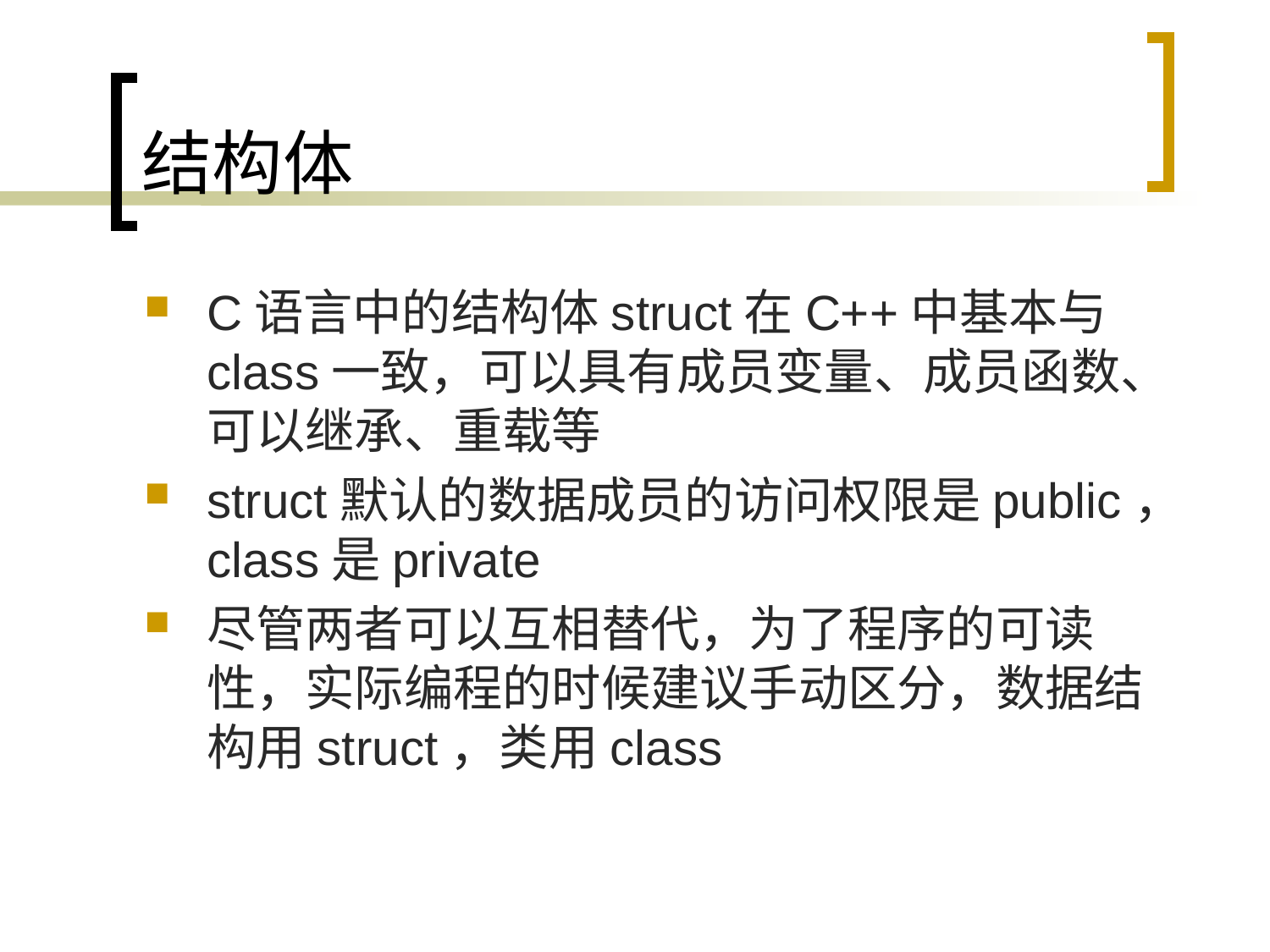

# 结构体
C语言中的结构体struct在C++中基本与class一致，可以具有成员变量、成员函数、可以继承、重载等
struct默认的数据成员的访问权限是public，class是private
尽管两者可以互相替代，为了程序的可读性，实际编程的时候建议手动区分，数据结构用struct，类用class